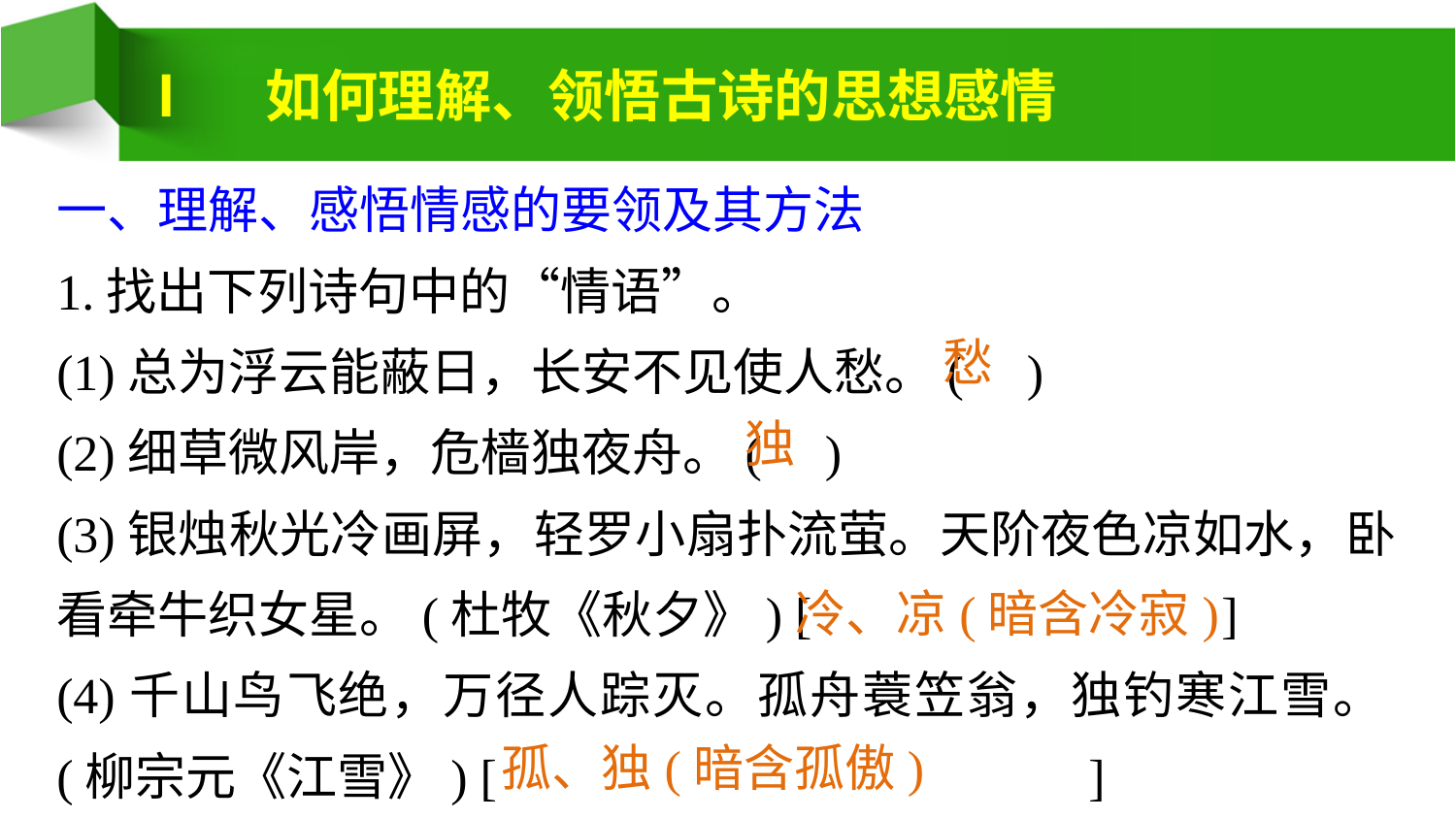

Ⅰ　如何理解、领悟古诗的思想感情
一、理解、感悟情感的要领及其方法
1.找出下列诗句中的“情语”。
(1)总为浮云能蔽日，长安不见使人愁。(     )
(2)细草微风岸，危樯独夜舟。(     )
(3)银烛秋光冷画屏，轻罗小扇扑流萤。天阶夜色凉如水，卧看牵牛织女星。(杜牧《秋夕》) [ 			]
(4)千山鸟飞绝，万径人踪灭。孤舟蓑笠翁，独钓寒江雪。(柳宗元《江雪》) [ 				 ]
愁
独
冷、凉(暗含冷寂)
孤、独(暗含孤傲)